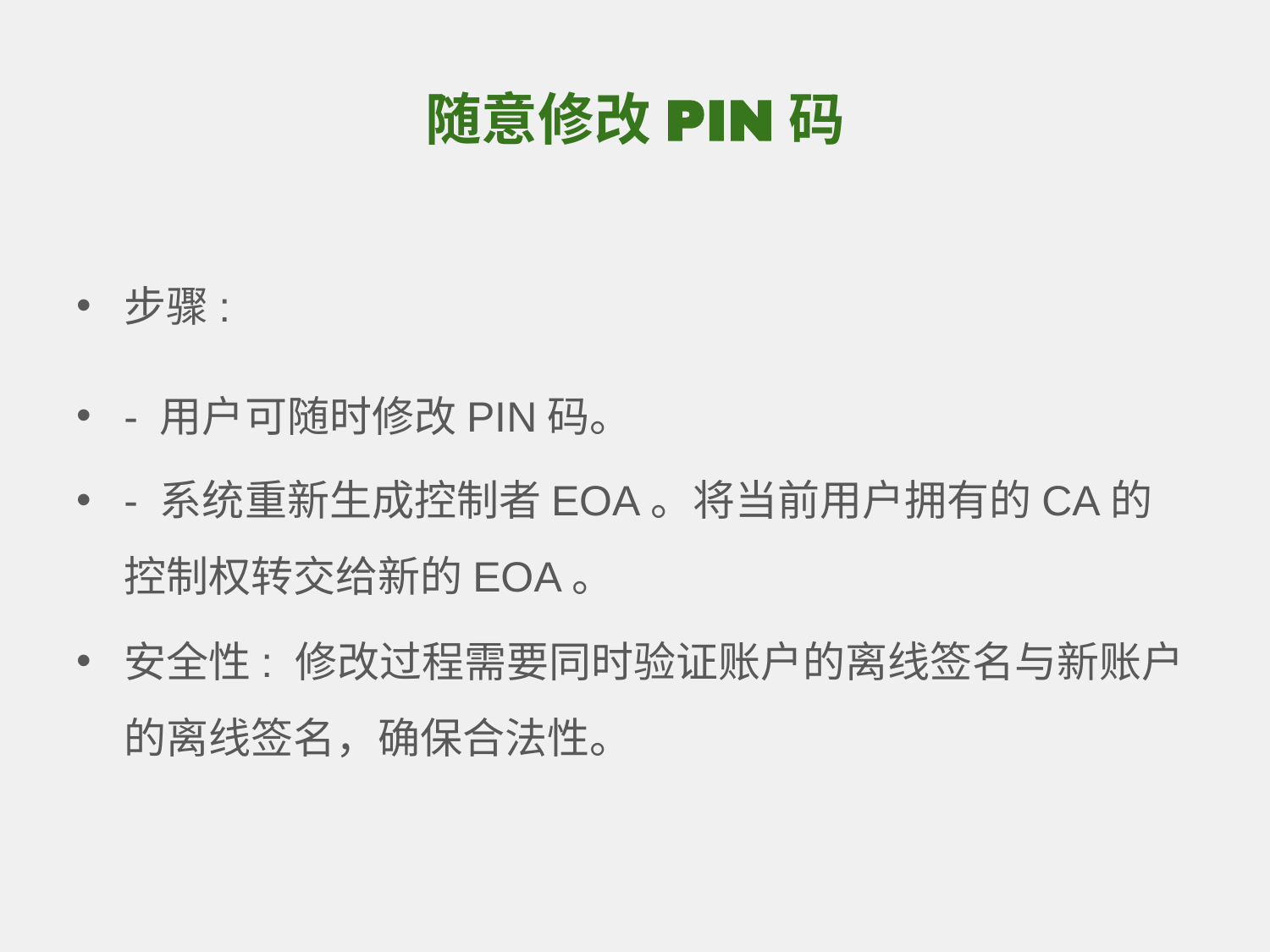

# 随意修改PIN码
步骤:
- 用户可随时修改PIN码。
- 系统重新生成控制者EOA。将当前用户拥有的CA的控制权转交给新的EOA。
安全性: 修改过程需要同时验证账户的离线签名与新账户的离线签名，确保合法性。